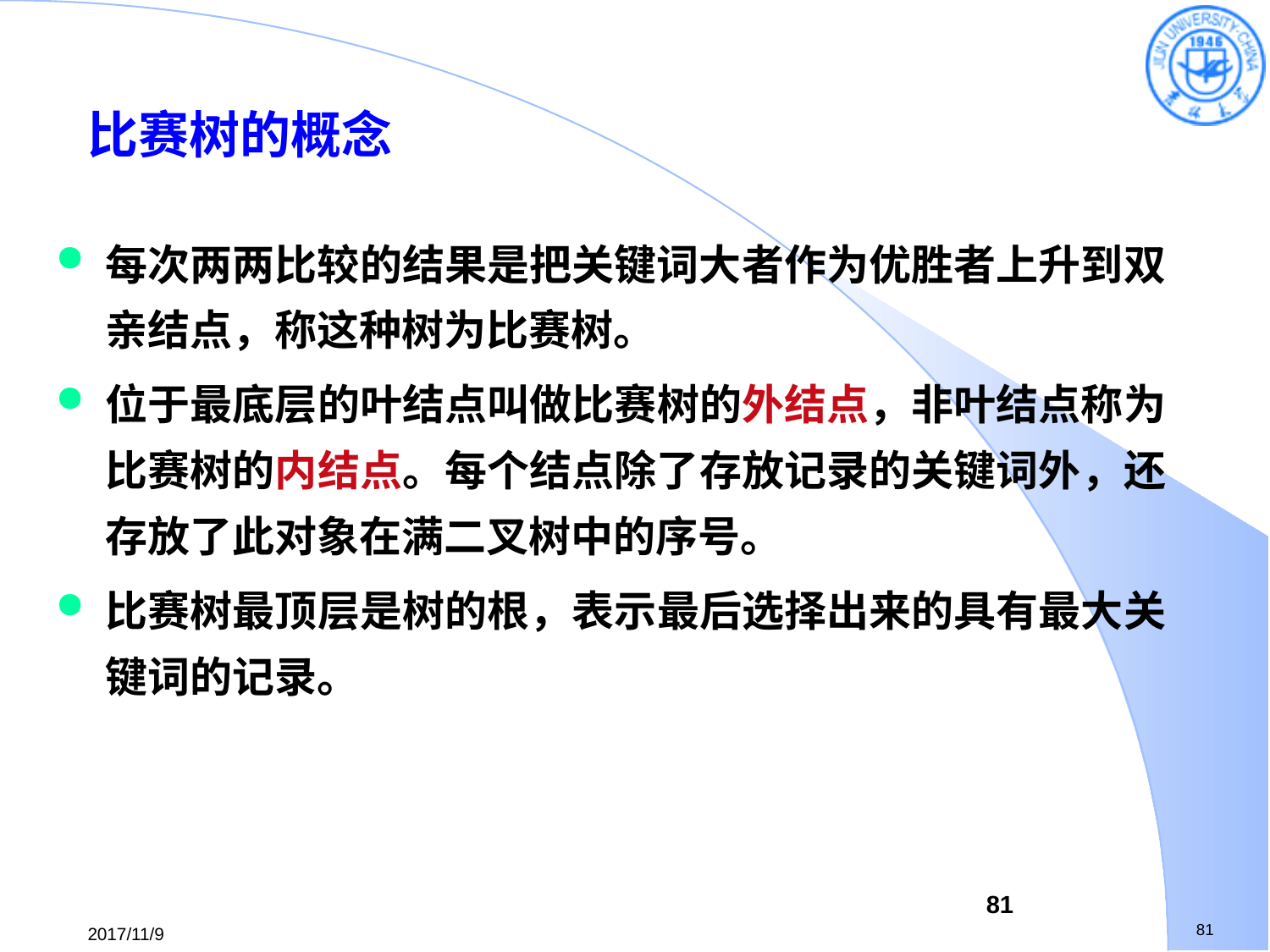

# 比赛树的概念
每次两两比较的结果是把关键词大者作为优胜者上升到双亲结点，称这种树为比赛树。
位于最底层的叶结点叫做比赛树的外结点，非叶结点称为比赛树的内结点。每个结点除了存放记录的关键词外，还存放了此对象在满二叉树中的序号。
比赛树最顶层是树的根，表示最后选择出来的具有最大关键词的记录。
81